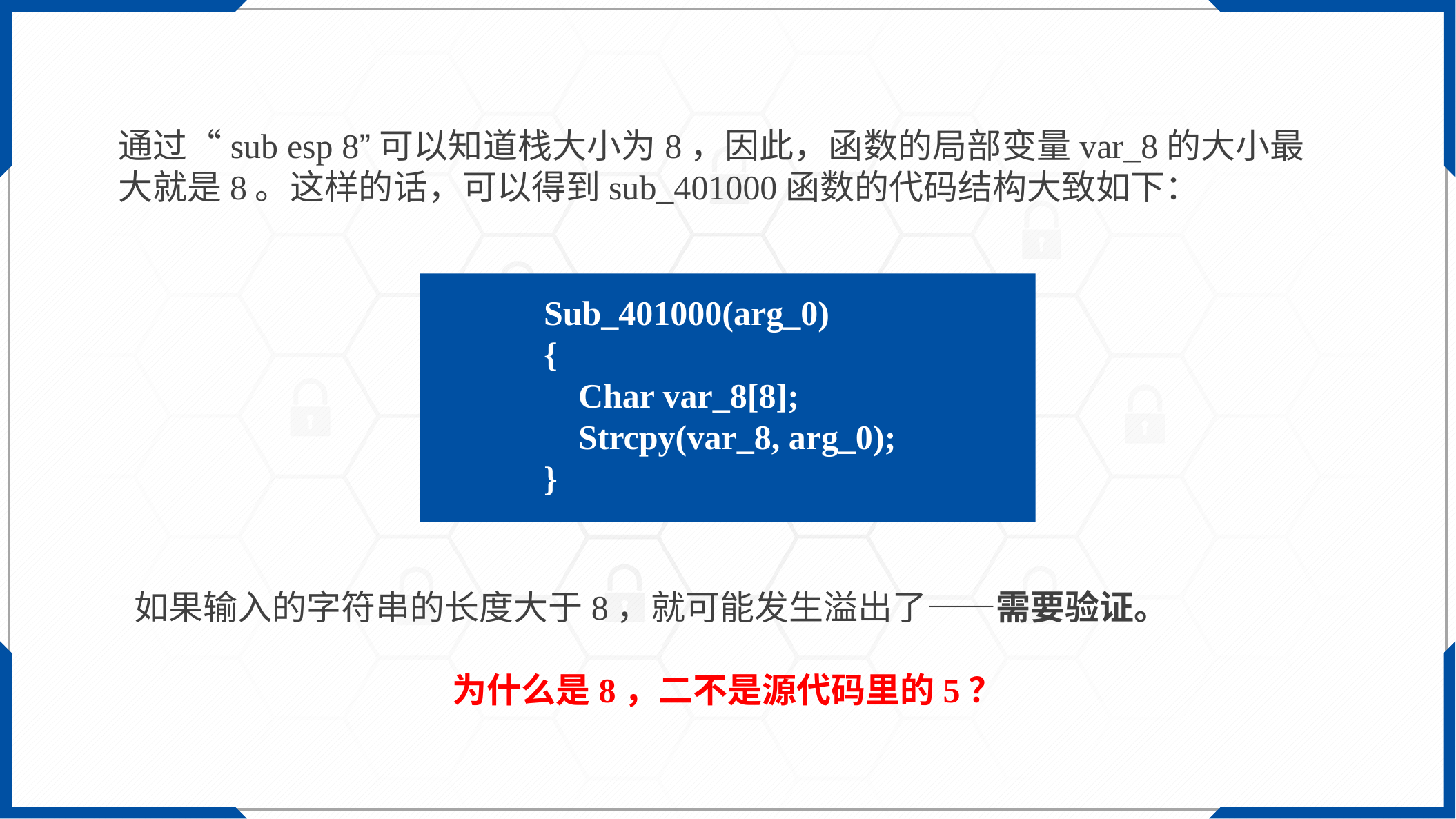

通过“sub esp 8”可以知道栈大小为8，因此，函数的局部变量var_8的大小最大就是8。这样的话，可以得到sub_401000函数的代码结构大致如下：

Sub_401000(arg_0)
{
    Char var_8[8];
    Strcpy(var_8, arg_0);
}
如果输入的字符串的长度大于8，就可能发生溢出了——需要验证。

为什么是8，二不是源代码里的5？